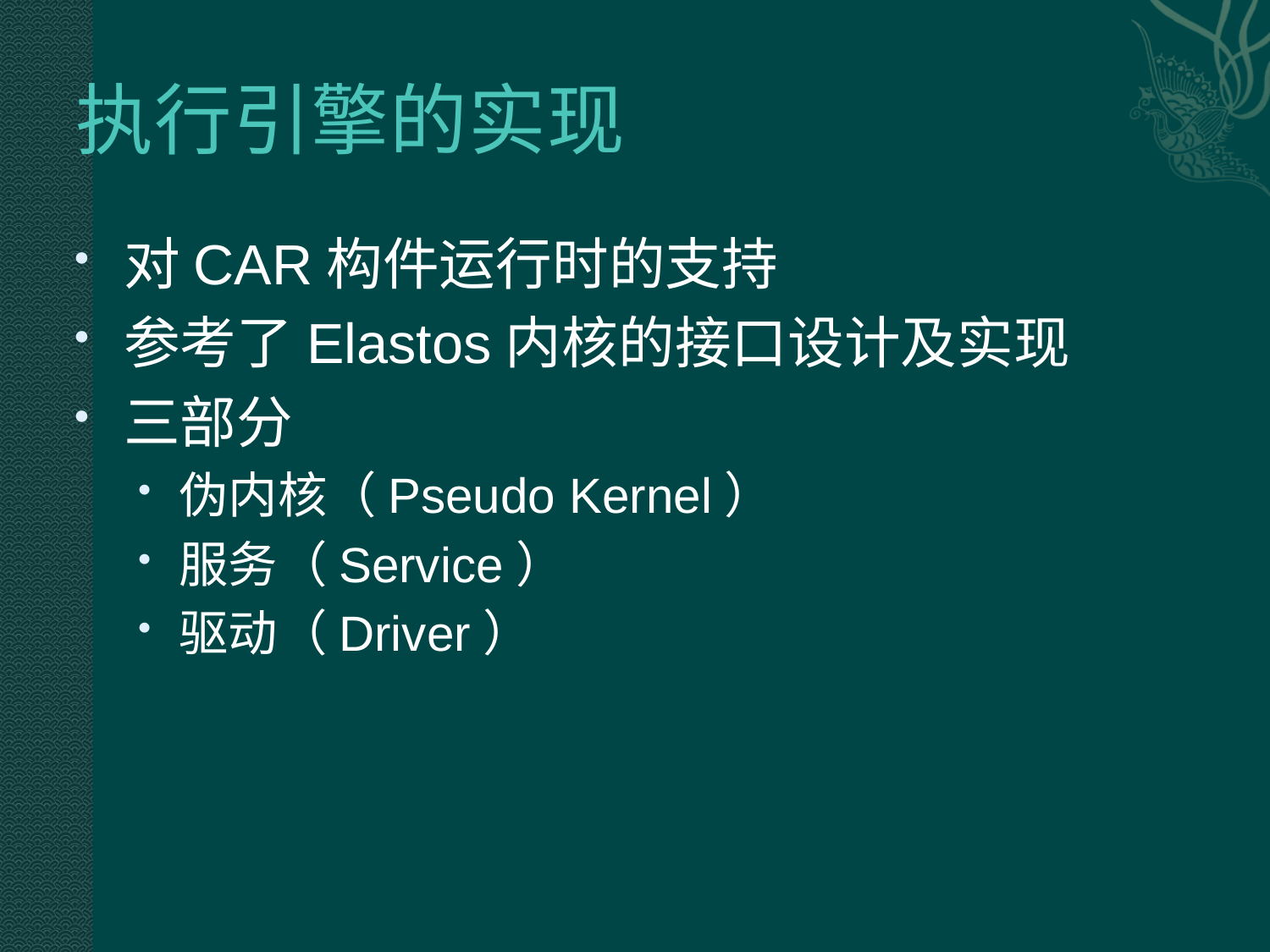

# 执行引擎的实现
对CAR构件运行时的支持
参考了Elastos内核的接口设计及实现
三部分
伪内核（Pseudo Kernel）
服务（Service）
驱动（Driver）